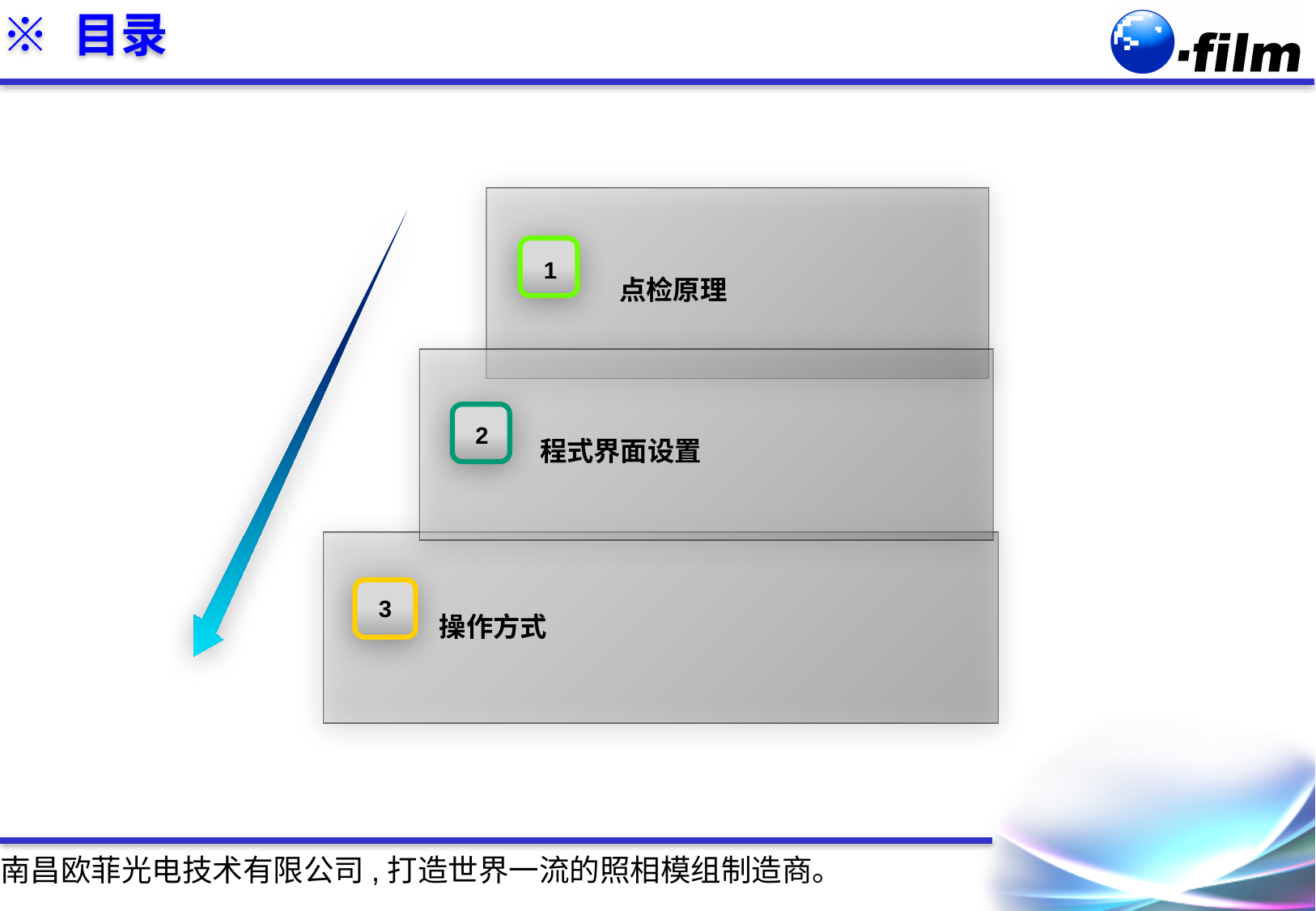

※ 目录

1
 点检原理

程式界面设置

2

3
操作方式